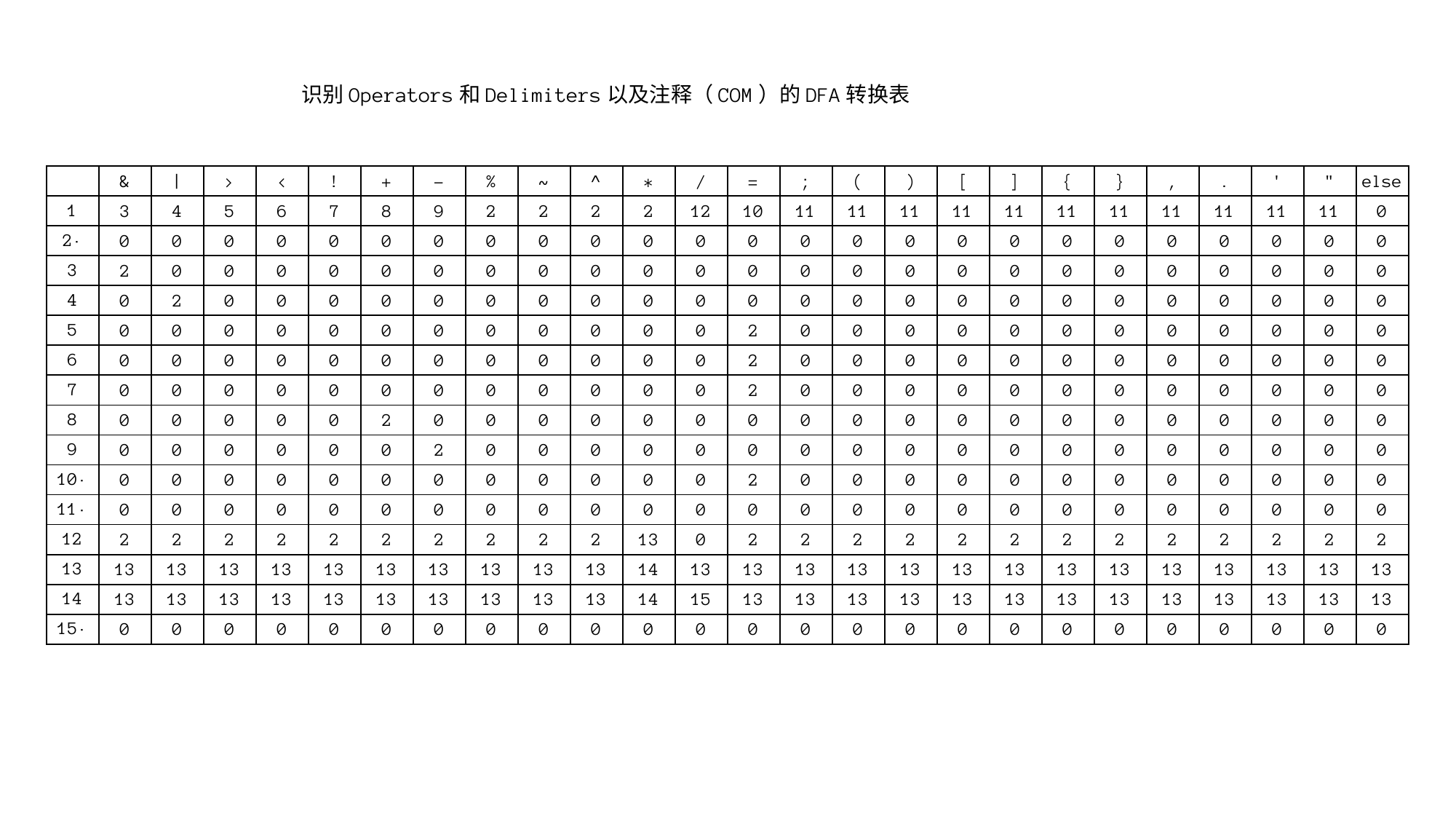

识别Operators和Delimiters以及注释（COM）的DFA转换表
|  | & | | | > | < | ! | + | - | % | ~ | ^ | \* | / | = | ; | ( | ) | [ | ] | { | } | , | . | ' | " | else |
| --- | --- | --- | --- | --- | --- | --- | --- | --- | --- | --- | --- | --- | --- | --- | --- | --- | --- | --- | --- | --- | --- | --- | --- | --- | --- |
| 1 | 3 | 4 | 5 | 6 | 7 | 8 | 9 | 2 | 2 | 2 | 2 | 12 | 10 | 11 | 11 | 11 | 11 | 11 | 11 | 11 | 11 | 11 | 11 | 11 | 0 |
| 2· | 0 | 0 | 0 | 0 | 0 | 0 | 0 | 0 | 0 | 0 | 0 | 0 | 0 | 0 | 0 | 0 | 0 | 0 | 0 | 0 | 0 | 0 | 0 | 0 | 0 |
| 3 | 2 | 0 | 0 | 0 | 0 | 0 | 0 | 0 | 0 | 0 | 0 | 0 | 0 | 0 | 0 | 0 | 0 | 0 | 0 | 0 | 0 | 0 | 0 | 0 | 0 |
| 4 | 0 | 2 | 0 | 0 | 0 | 0 | 0 | 0 | 0 | 0 | 0 | 0 | 0 | 0 | 0 | 0 | 0 | 0 | 0 | 0 | 0 | 0 | 0 | 0 | 0 |
| 5 | 0 | 0 | 0 | 0 | 0 | 0 | 0 | 0 | 0 | 0 | 0 | 0 | 2 | 0 | 0 | 0 | 0 | 0 | 0 | 0 | 0 | 0 | 0 | 0 | 0 |
| 6 | 0 | 0 | 0 | 0 | 0 | 0 | 0 | 0 | 0 | 0 | 0 | 0 | 2 | 0 | 0 | 0 | 0 | 0 | 0 | 0 | 0 | 0 | 0 | 0 | 0 |
| 7 | 0 | 0 | 0 | 0 | 0 | 0 | 0 | 0 | 0 | 0 | 0 | 0 | 2 | 0 | 0 | 0 | 0 | 0 | 0 | 0 | 0 | 0 | 0 | 0 | 0 |
| 8 | 0 | 0 | 0 | 0 | 0 | 2 | 0 | 0 | 0 | 0 | 0 | 0 | 0 | 0 | 0 | 0 | 0 | 0 | 0 | 0 | 0 | 0 | 0 | 0 | 0 |
| 9 | 0 | 0 | 0 | 0 | 0 | 0 | 2 | 0 | 0 | 0 | 0 | 0 | 0 | 0 | 0 | 0 | 0 | 0 | 0 | 0 | 0 | 0 | 0 | 0 | 0 |
| 10· | 0 | 0 | 0 | 0 | 0 | 0 | 0 | 0 | 0 | 0 | 0 | 0 | 2 | 0 | 0 | 0 | 0 | 0 | 0 | 0 | 0 | 0 | 0 | 0 | 0 |
| 11· | 0 | 0 | 0 | 0 | 0 | 0 | 0 | 0 | 0 | 0 | 0 | 0 | 0 | 0 | 0 | 0 | 0 | 0 | 0 | 0 | 0 | 0 | 0 | 0 | 0 |
| 12 | 2 | 2 | 2 | 2 | 2 | 2 | 2 | 2 | 2 | 2 | 13 | 0 | 2 | 2 | 2 | 2 | 2 | 2 | 2 | 2 | 2 | 2 | 2 | 2 | 2 |
| 13 | 13 | 13 | 13 | 13 | 13 | 13 | 13 | 13 | 13 | 13 | 14 | 13 | 13 | 13 | 13 | 13 | 13 | 13 | 13 | 13 | 13 | 13 | 13 | 13 | 13 |
| 14 | 13 | 13 | 13 | 13 | 13 | 13 | 13 | 13 | 13 | 13 | 14 | 15 | 13 | 13 | 13 | 13 | 13 | 13 | 13 | 13 | 13 | 13 | 13 | 13 | 13 |
| 15· | 0 | 0 | 0 | 0 | 0 | 0 | 0 | 0 | 0 | 0 | 0 | 0 | 0 | 0 | 0 | 0 | 0 | 0 | 0 | 0 | 0 | 0 | 0 | 0 | 0 |